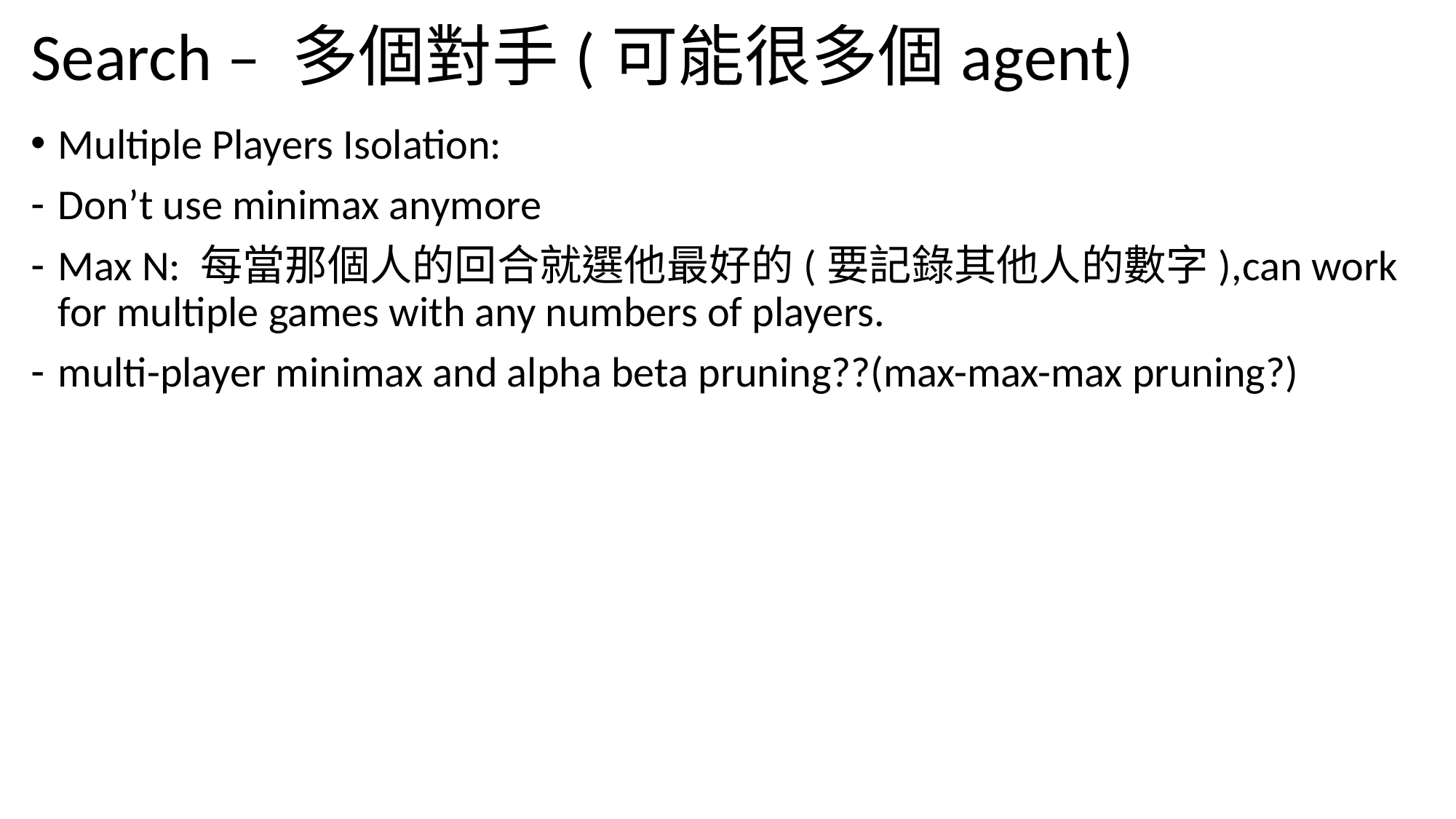

# Search – 多個對手(可能很多個agent)
Multiple Players Isolation:
Don’t use minimax anymore
Max N: 每當那個人的回合就選他最好的(要記錄其他人的數字),can work for multiple games with any numbers of players.
multi-player minimax and alpha beta pruning??(max-max-max pruning?)